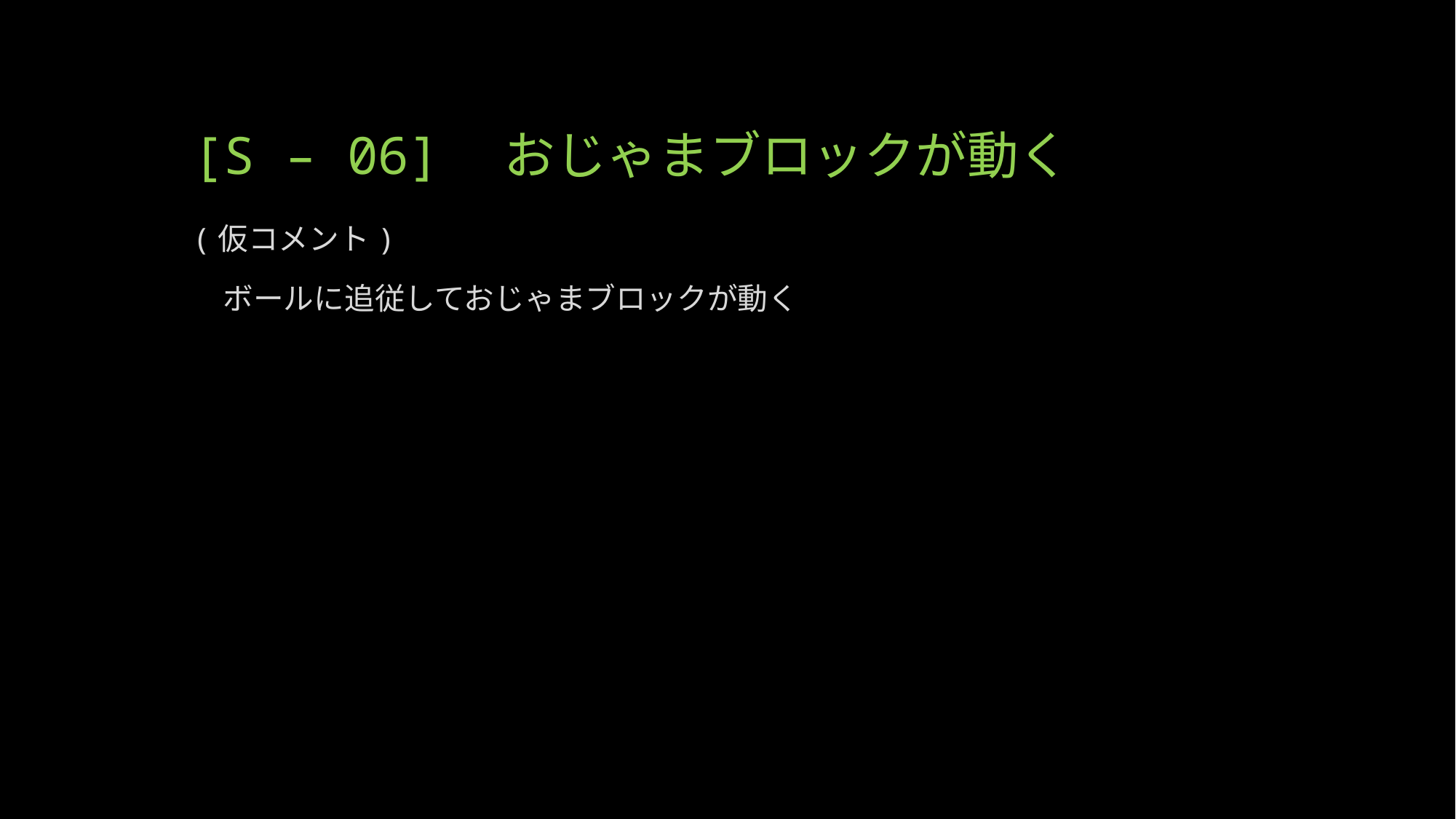

# [S – 06]　おじゃまブロックが動く
(仮コメント)
　ボールに追従しておじゃまブロックが動く